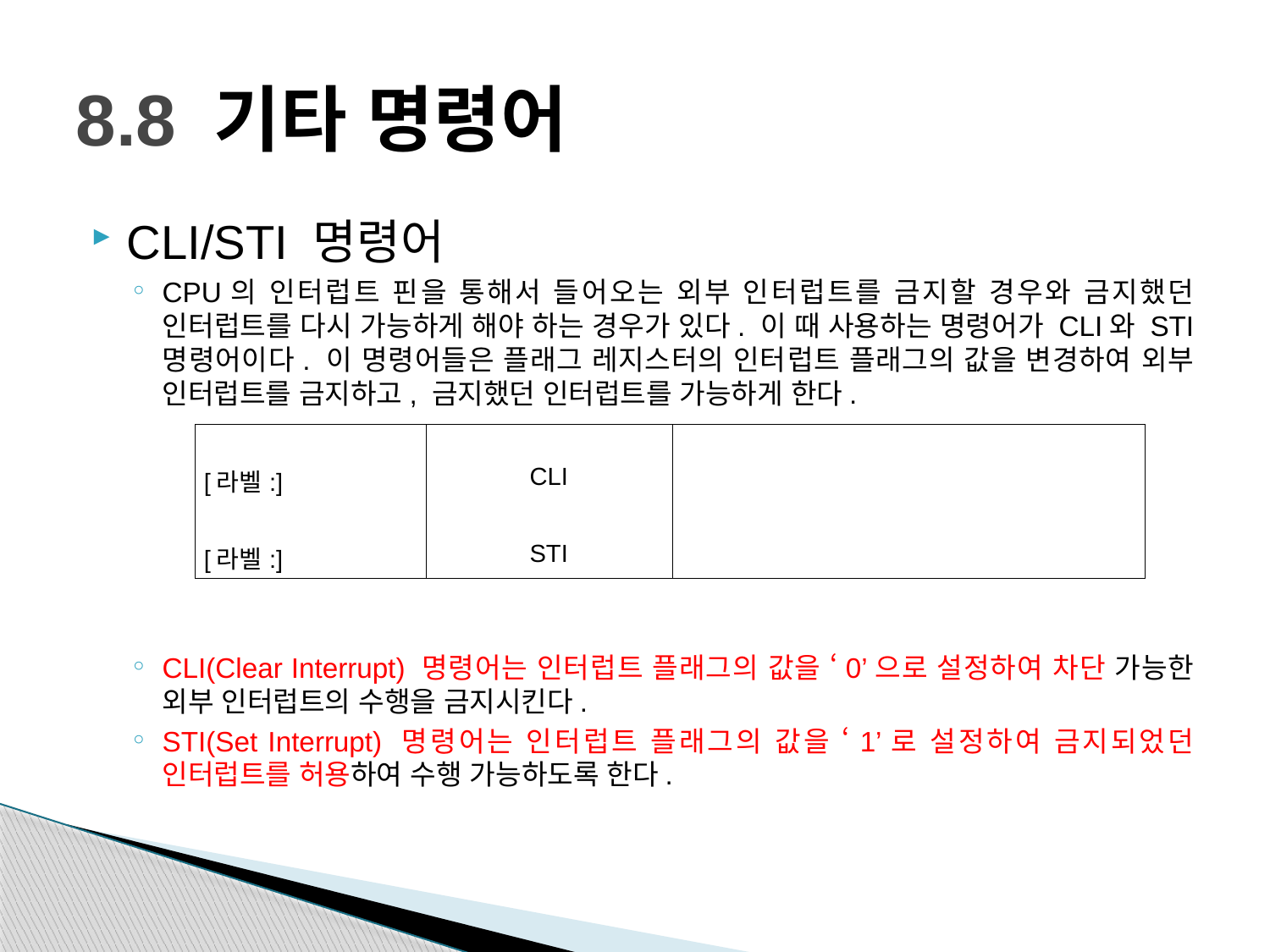

# 8.8 기타 명령어
CLI/STI 명령어
CPU의 인터럽트 핀을 통해서 들어오는 외부 인터럽트를 금지할 경우와 금지했던 인터럽트를 다시 가능하게 해야 하는 경우가 있다. 이 때 사용하는 명령어가 CLI와 STI 명령어이다. 이 명령어들은 플래그 레지스터의 인터럽트 플래그의 값을 변경하여 외부 인터럽트를 금지하고, 금지했던 인터럽트를 가능하게 한다.

CLI(Clear Interrupt) 명령어는 인터럽트 플래그의 값을 ‘0’으로 설정하여 차단 가능한 외부 인터럽트의 수행을 금지시킨다.
STI(Set Interrupt) 명령어는 인터럽트 플래그의 값을 ‘1’로 설정하여 금지되었던 인터럽트를 허용하여 수행 가능하도록 한다.

| [라벨:] | CLI |  |
| --- | --- | --- |
| [라벨:] | STI |  |